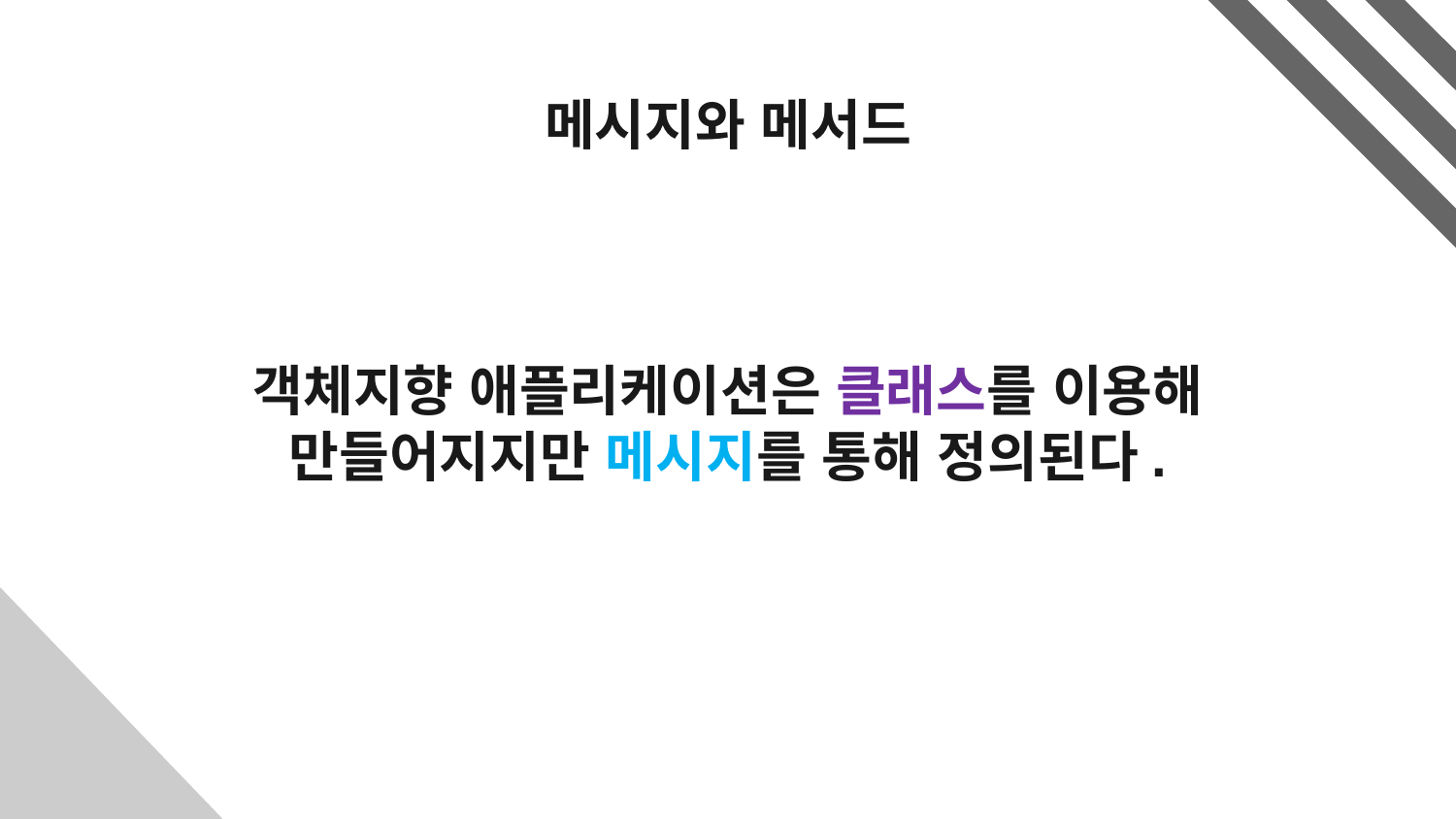

# 메시지와 메서드
객체지향 애플리케이션은 클래스를 이용해 만들어지지만 메시지를 통해 정의된다.
9